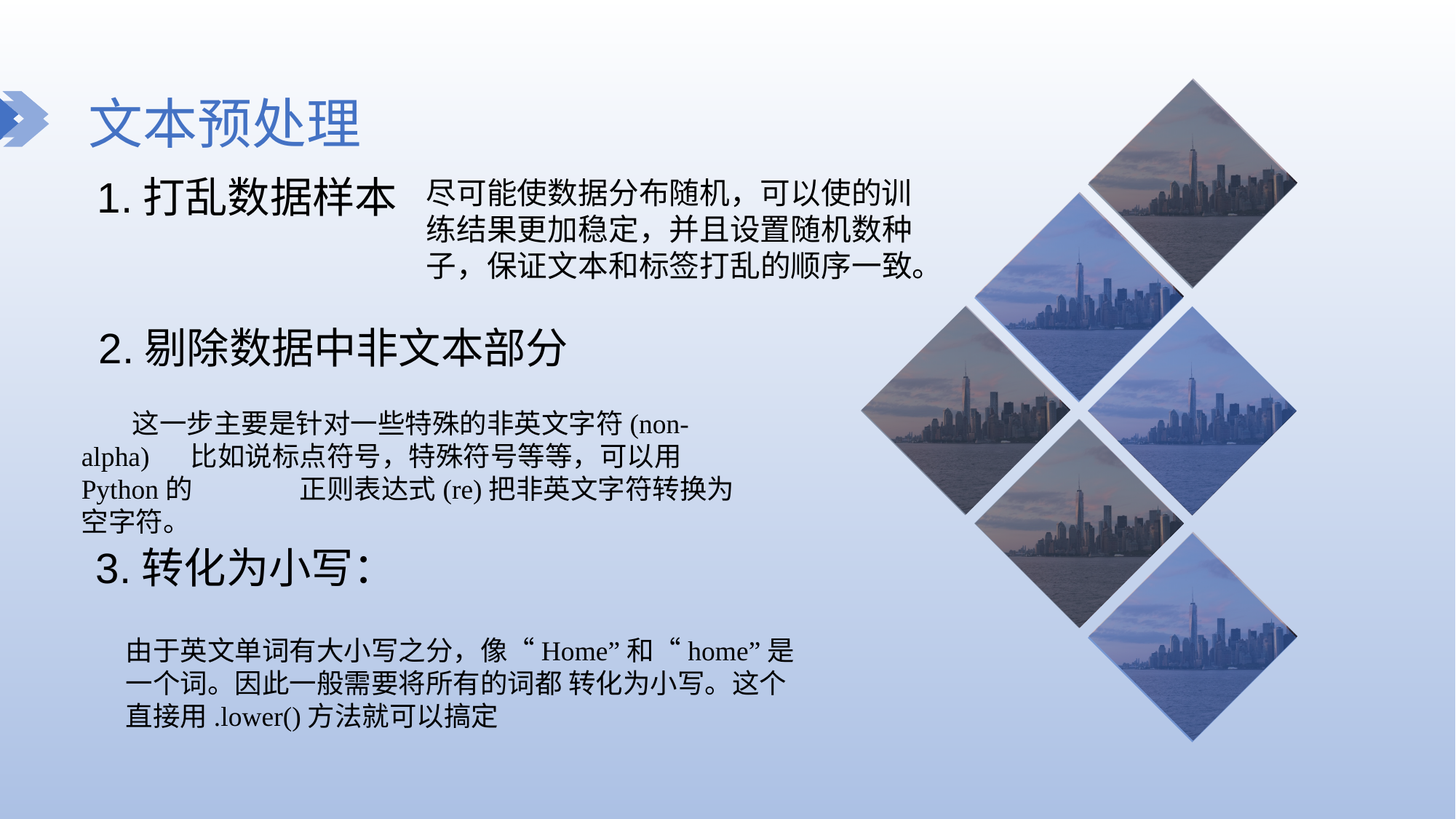

文本预处理

1.打乱数据样本

尽可能使数据分布随机，可以使的训练结果更加稳定，并且设置随机数种子，保证文本和标签打乱的顺序一致。
2.剔除数据中非文本部分

  这一步主要是针对一些特殊的非英文字符(non-alpha)	比如说标点符号，特殊符号等等，可以用Python的	正则表达式(re)把非英文字符转换为空字符。
3.转化为小写：

由于英文单词有大小写之分，像“Home”和“home”是一个词。因此一般需要将所有的词都 转化为小写。这个直接用.lower()方法就可以搞定